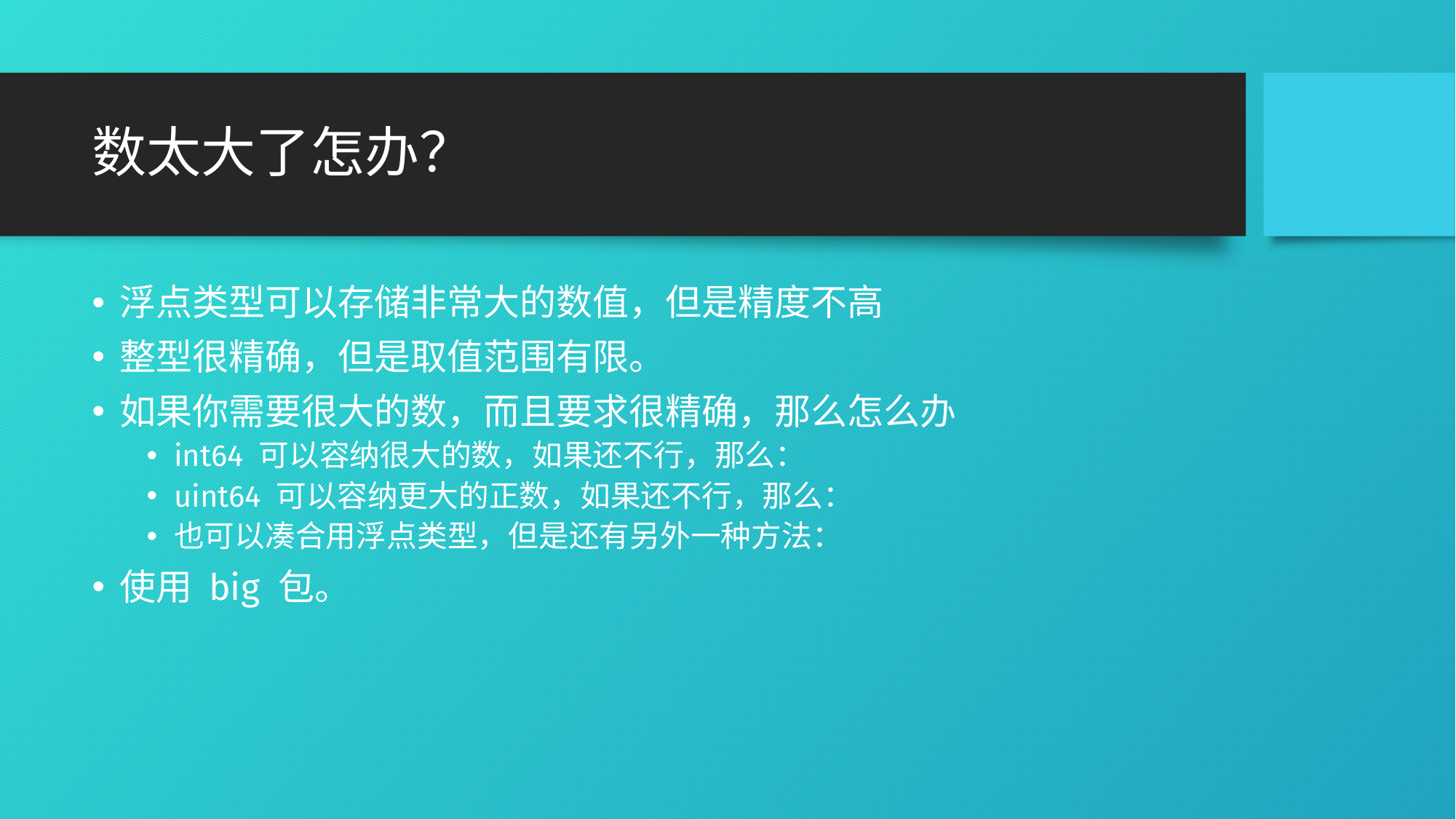

# 数太大了怎办？
浮点类型可以存储非常大的数值，但是精度不高
整型很精确，但是取值范围有限。
如果你需要很大的数，而且要求很精确，那么怎么办
int64 可以容纳很大的数，如果还不行，那么：
uint64 可以容纳更大的正数，如果还不行，那么：
也可以凑合用浮点类型，但是还有另外一种方法：
使用 big 包。